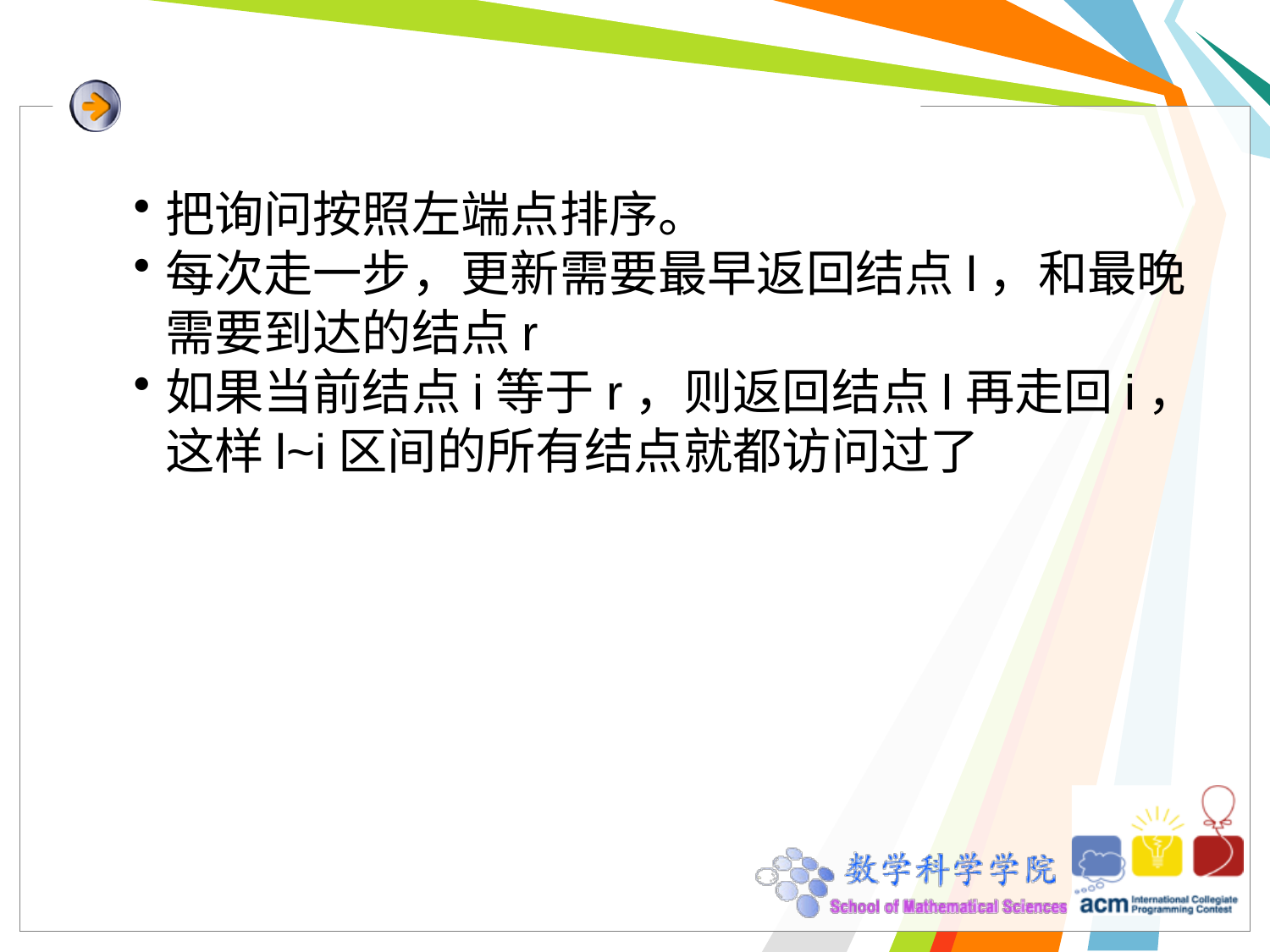

16

把询问按照左端点排序。
每次走一步，更新需要最早返回结点l，和最晚需要到达的结点r
如果当前结点i等于r，则返回结点l再走回i，这样l~i区间的所有结点就都访问过了